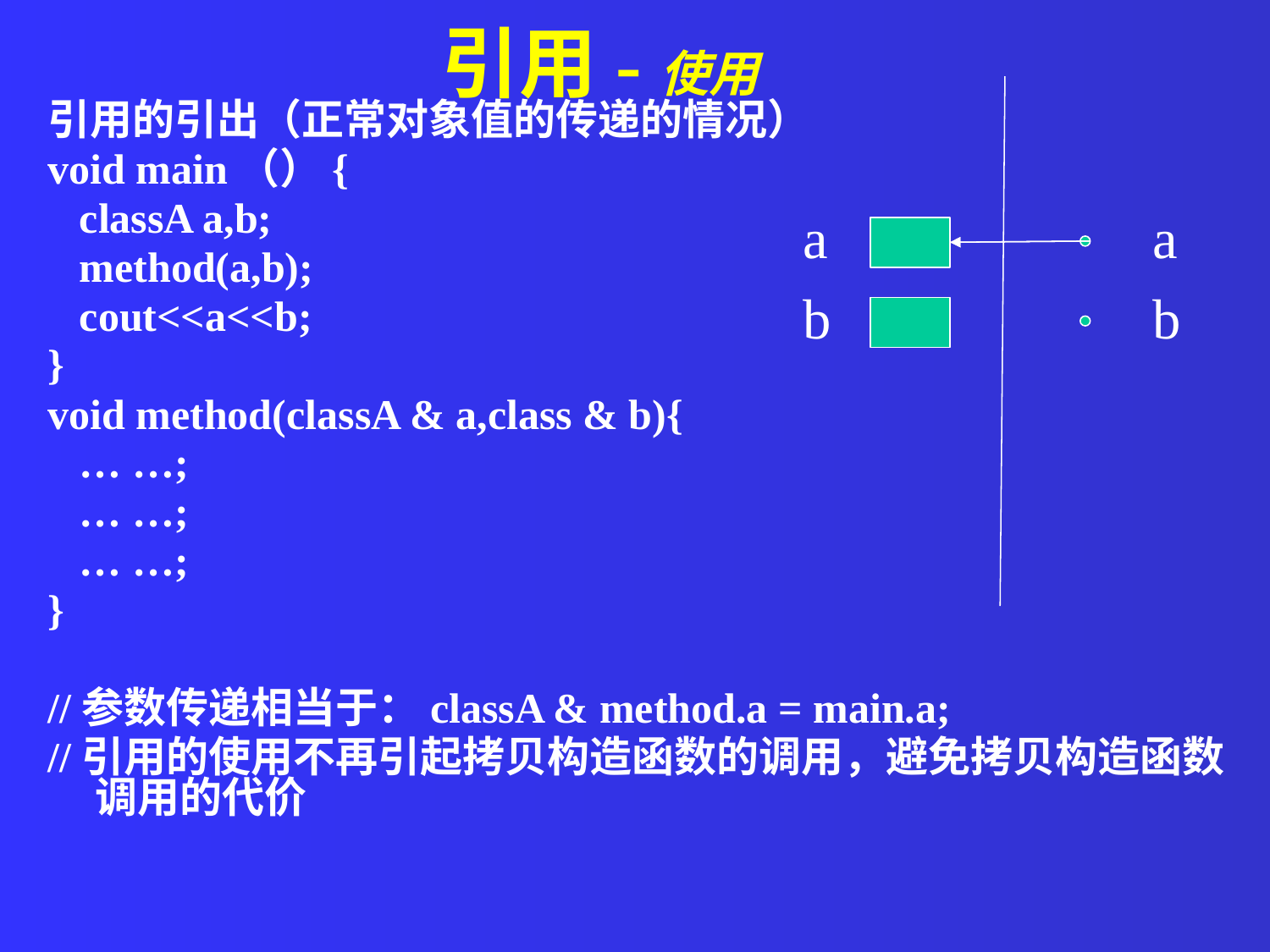

引用-使用
引用的引出（正常对象值的传递的情况）
void main（）{
   classA a,b;
   method(a,b);
   cout<<a<<b;
}
void method(classA & a,class & b){
   … …;
   … …;
   … …;
}

//参数传递相当于：classA & method.a = main.a;
//引用的使用不再引起拷贝构造函数的调用，避免拷贝构造函数调用的代价
a
a

b
b